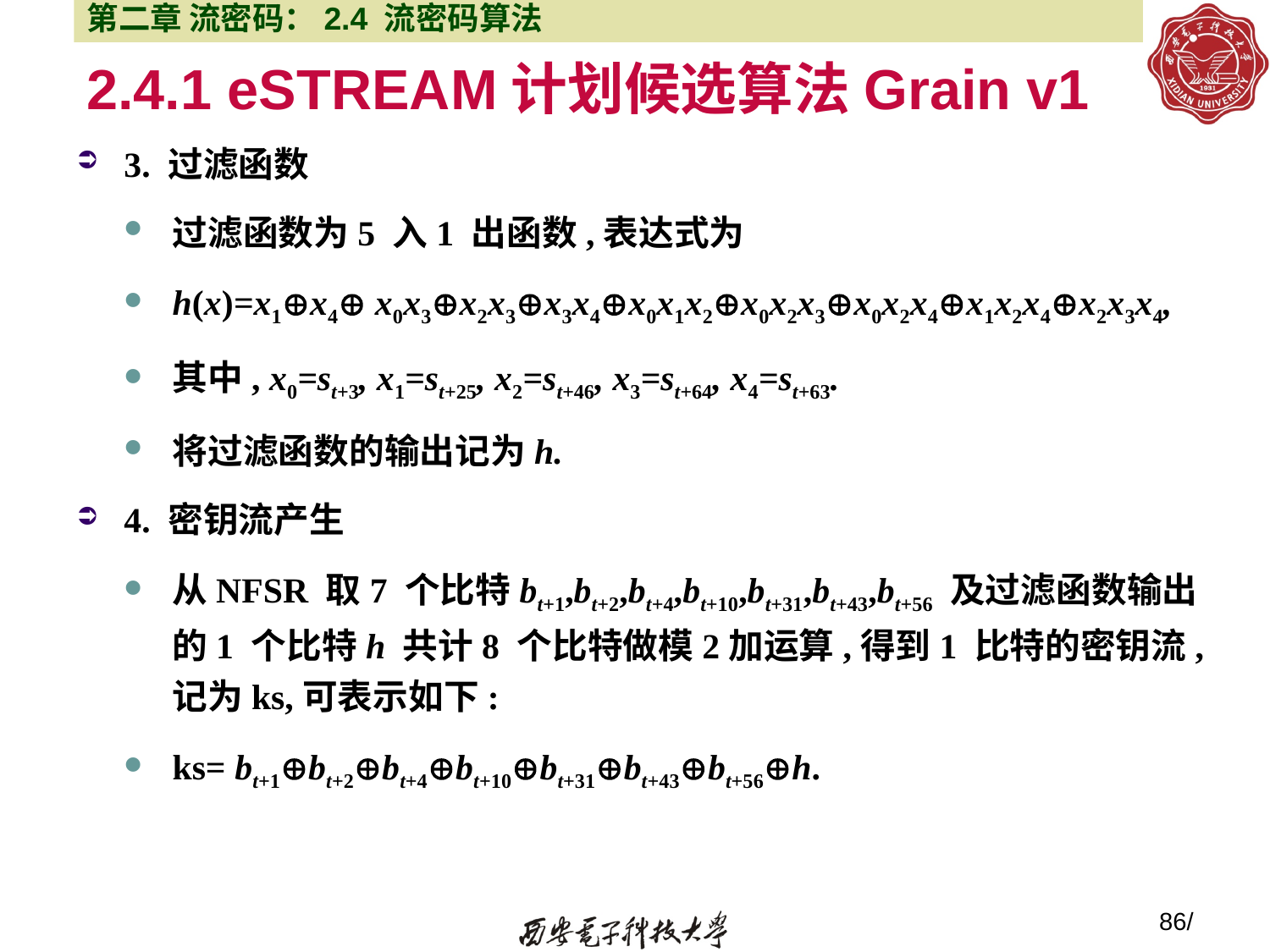

第二章 流密码：2.4 流密码算法
# 2.4.1 eSTREAM计划候选算法Grain v1
3. 过滤函数
过滤函数为5 入1 出函数,表达式为
h(x)=x1⊕x4⊕ x0x3⊕x2x3⊕x3x4⊕x0x1x2⊕x0x2x3⊕x0x2x4⊕x1x2x4⊕x2x3x4,
其中, x0=st+3, x1=st+25, x2=st+46, x3=st+64, x4=st+63.
将过滤函数的输出记为h.
4. 密钥流产生
从NFSR 取7 个比特bt+1,bt+2,bt+4,bt+10,bt+31,bt+43,bt+56 及过滤函数输出的1 个比特h 共计8 个比特做模2加运算,得到1 比特的密钥流,记为ks,可表示如下:
ks= bt+1⊕bt+2⊕bt+4⊕bt+10⊕bt+31⊕bt+43⊕bt+56⊕h.

86/